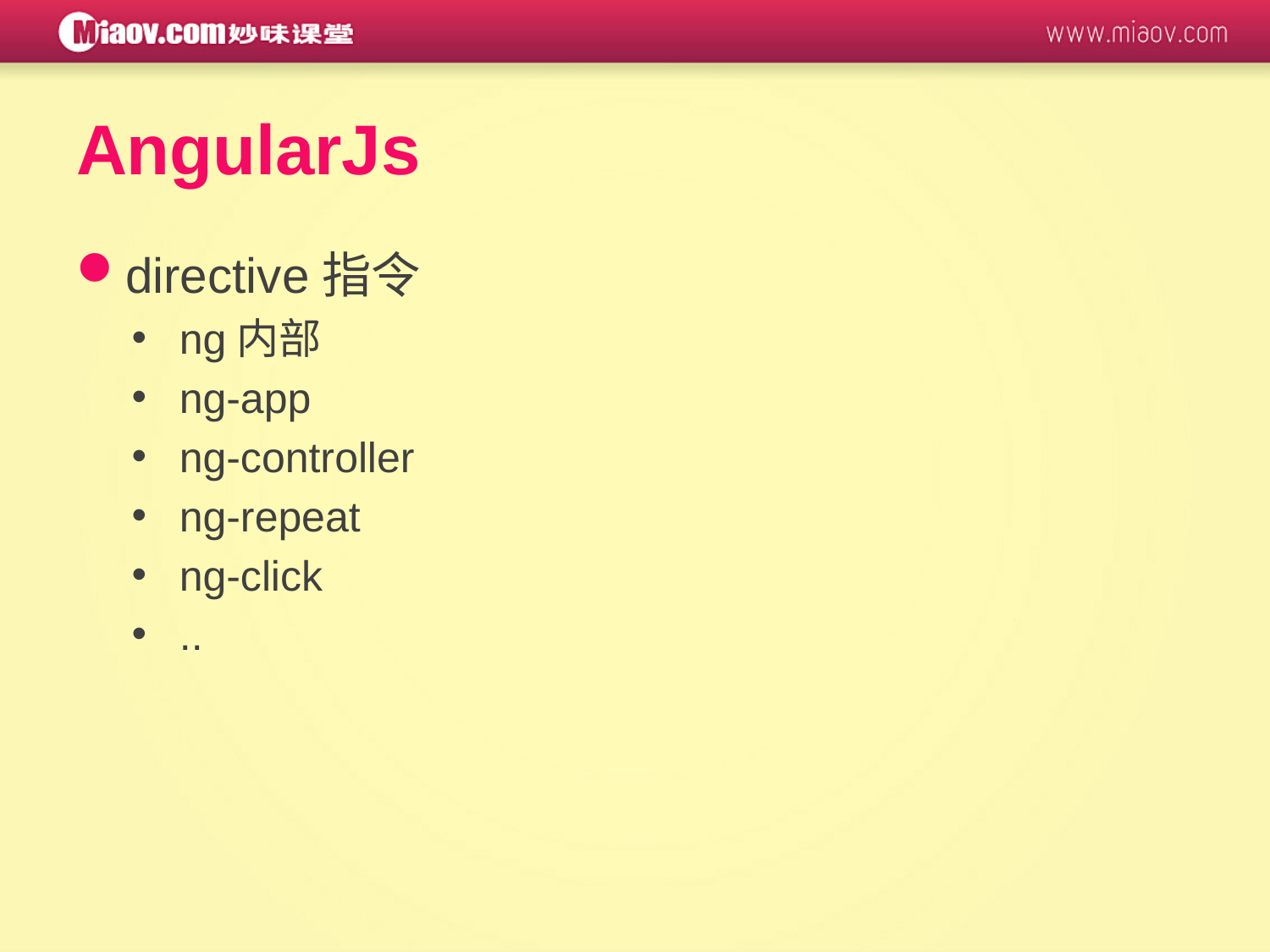

# AngularJs
directive指令
ng内部
ng-app
ng-controller
ng-repeat
ng-click
..